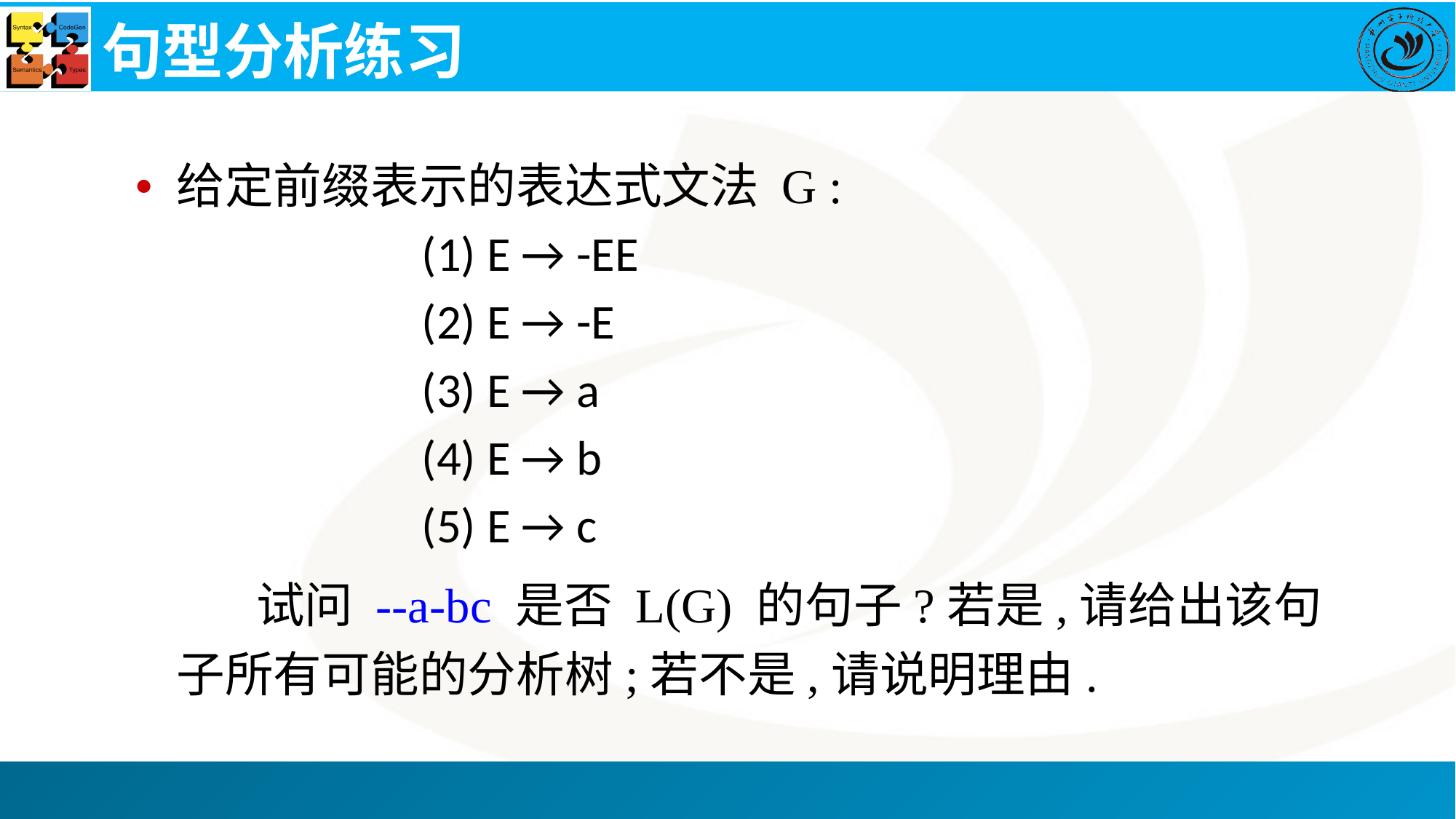

# 句型分析练习
给定前缀表示的表达式文法 G :
(1) E → -EE
(2) E → -E
(3) E → a
(4) E → b
(5) E → c
          试问 --a-bc 是否 L(G) 的句子?若是,请给出该句子所有可能的分析树;若不是,请说明理由.
75